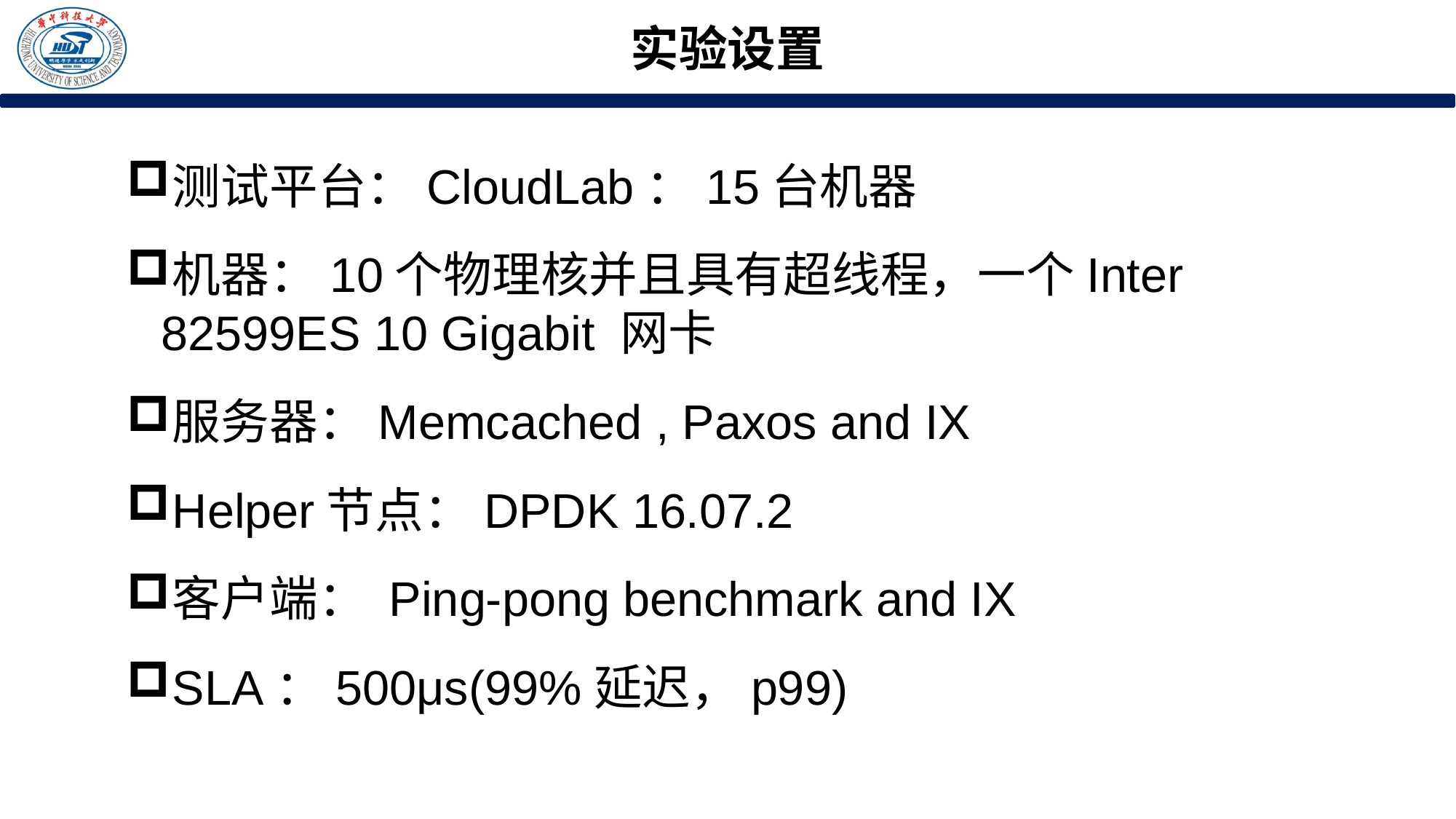

实验设置
测试平台：CloudLab：15台机器
机器：10个物理核并且具有超线程，一个Inter 82599ES 10 Gigabit 网卡
服务器：Memcached , Paxos and IX
Helper节点：DPDK 16.07.2
客户端： Ping-pong benchmark and IX
SLA：500μs(99%延迟，p99)